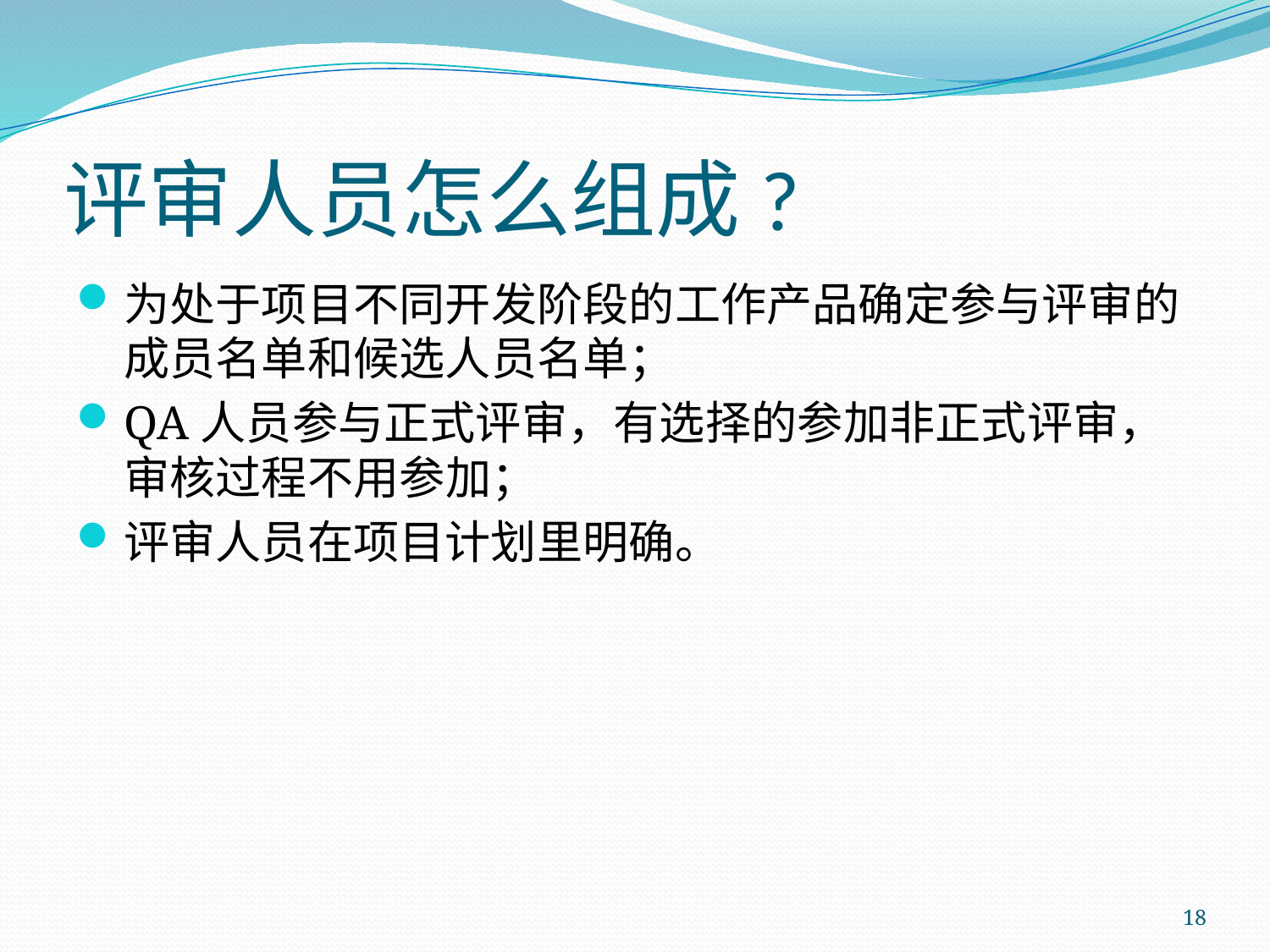

# 评审人员怎么组成?
为处于项目不同开发阶段的工作产品确定参与评审的成员名单和候选人员名单；
QA人员参与正式评审，有选择的参加非正式评审，审核过程不用参加；
评审人员在项目计划里明确。
18